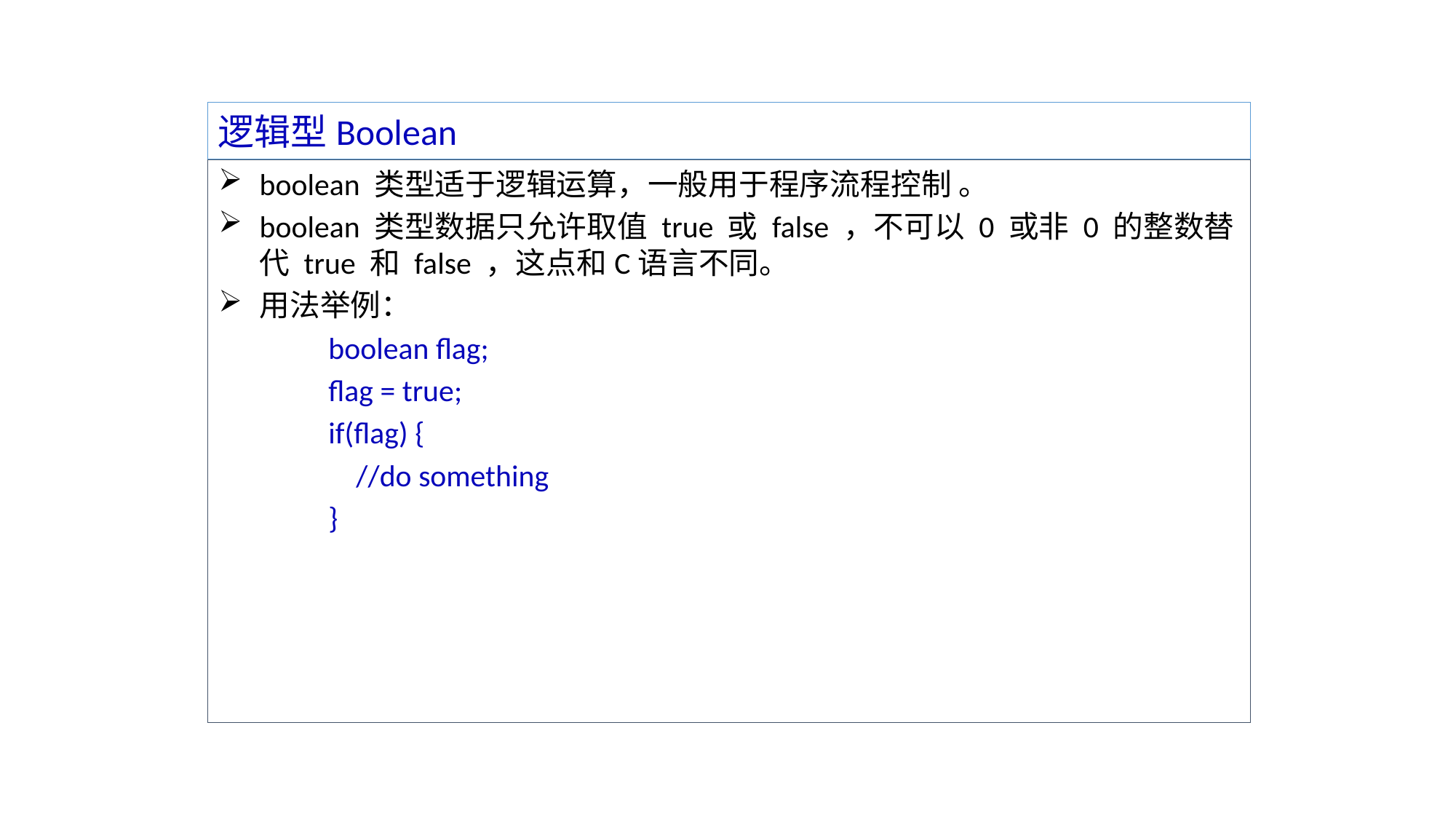

逻辑型Boolean
boolean 类型适于逻辑运算，一般用于程序流程控制 。
boolean 类型数据只允许取值 true 或 false ，不可以 0 或非 0 的整数替代 true 和 false ，这点和C语言不同。
用法举例：
        boolean flag;
        flag = true;
        if(flag) {
            //do something
        }